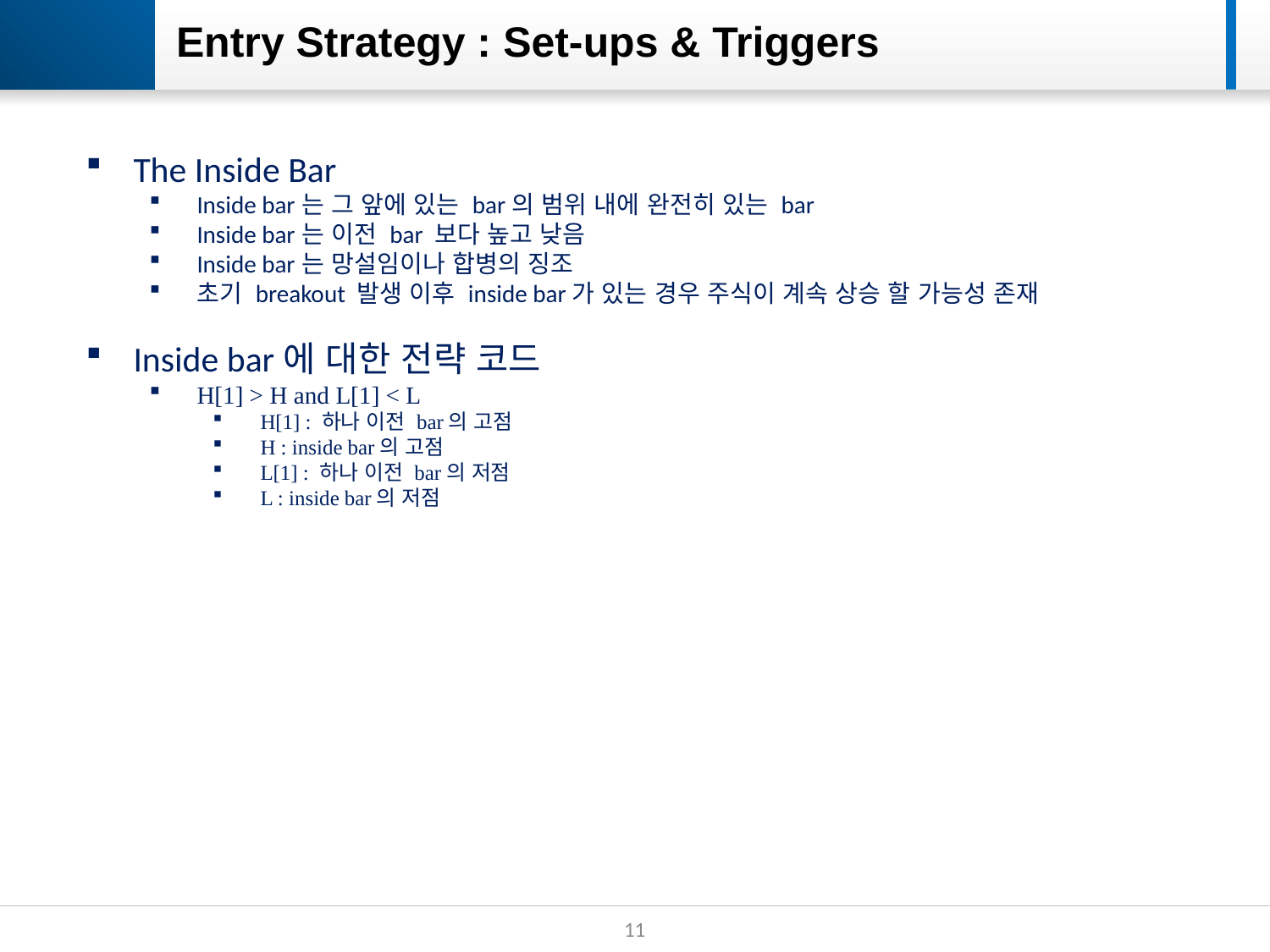

# Entry Strategy : Set-ups & Triggers
The Inside Bar
Inside bar는 그 앞에 있는 bar의 범위 내에 완전히 있는 bar
Inside bar는 이전 bar 보다 높고 낮음
Inside bar는 망설임이나 합병의 징조
초기 breakout 발생 이후 inside bar가 있는 경우 주식이 계속 상승 할 가능성 존재

Inside bar에 대한 전략 코드
H[1] > H and L[1] < L
H[1] : 하나 이전 bar의 고점
H : inside bar의 고점
L[1] : 하나 이전 bar의 저점
L : inside bar의 저점